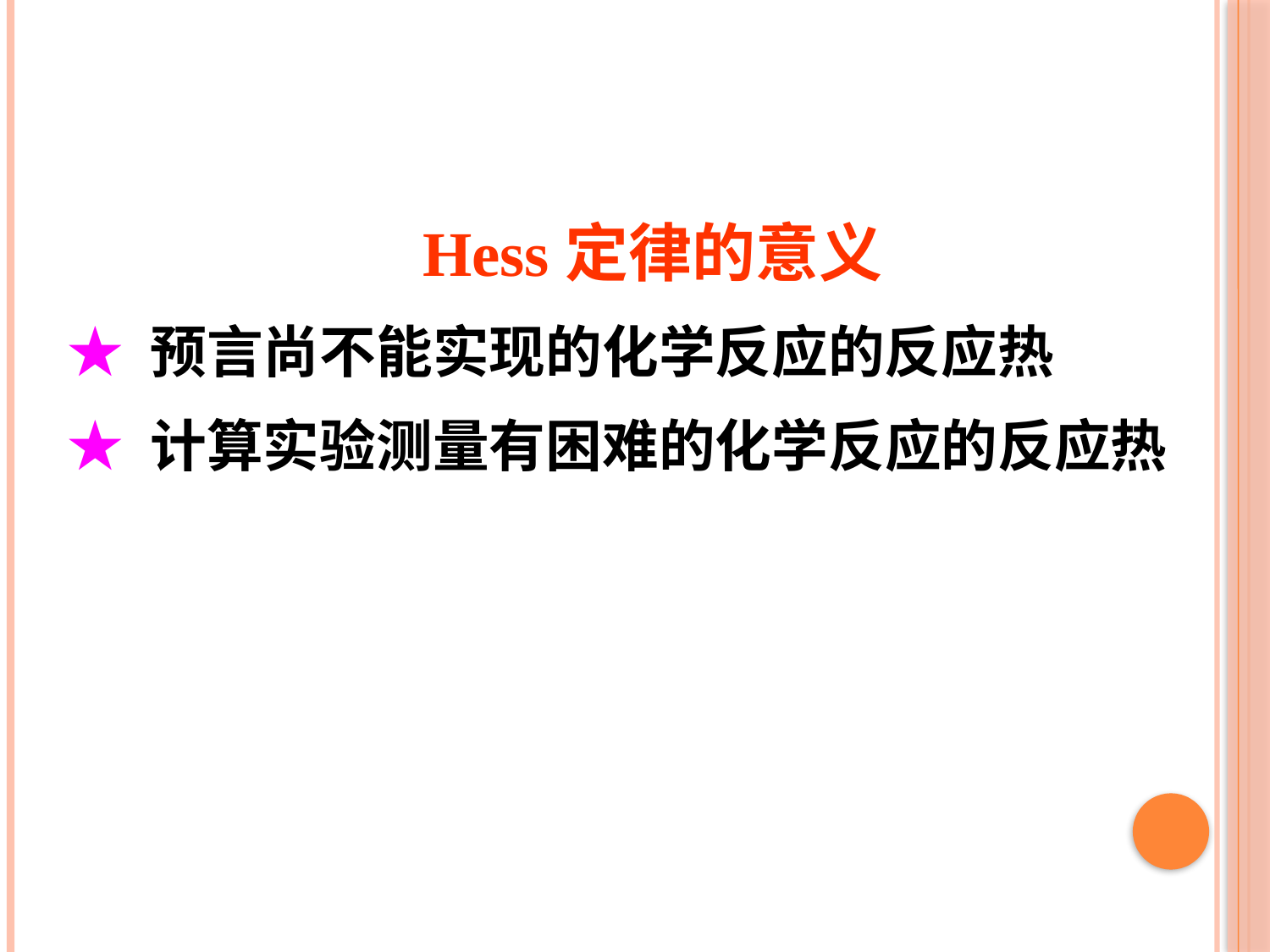

Hess定律的意义
★ 预言尚不能实现的化学反应的反应热
★ 计算实验测量有困难的化学反应的反应热
71